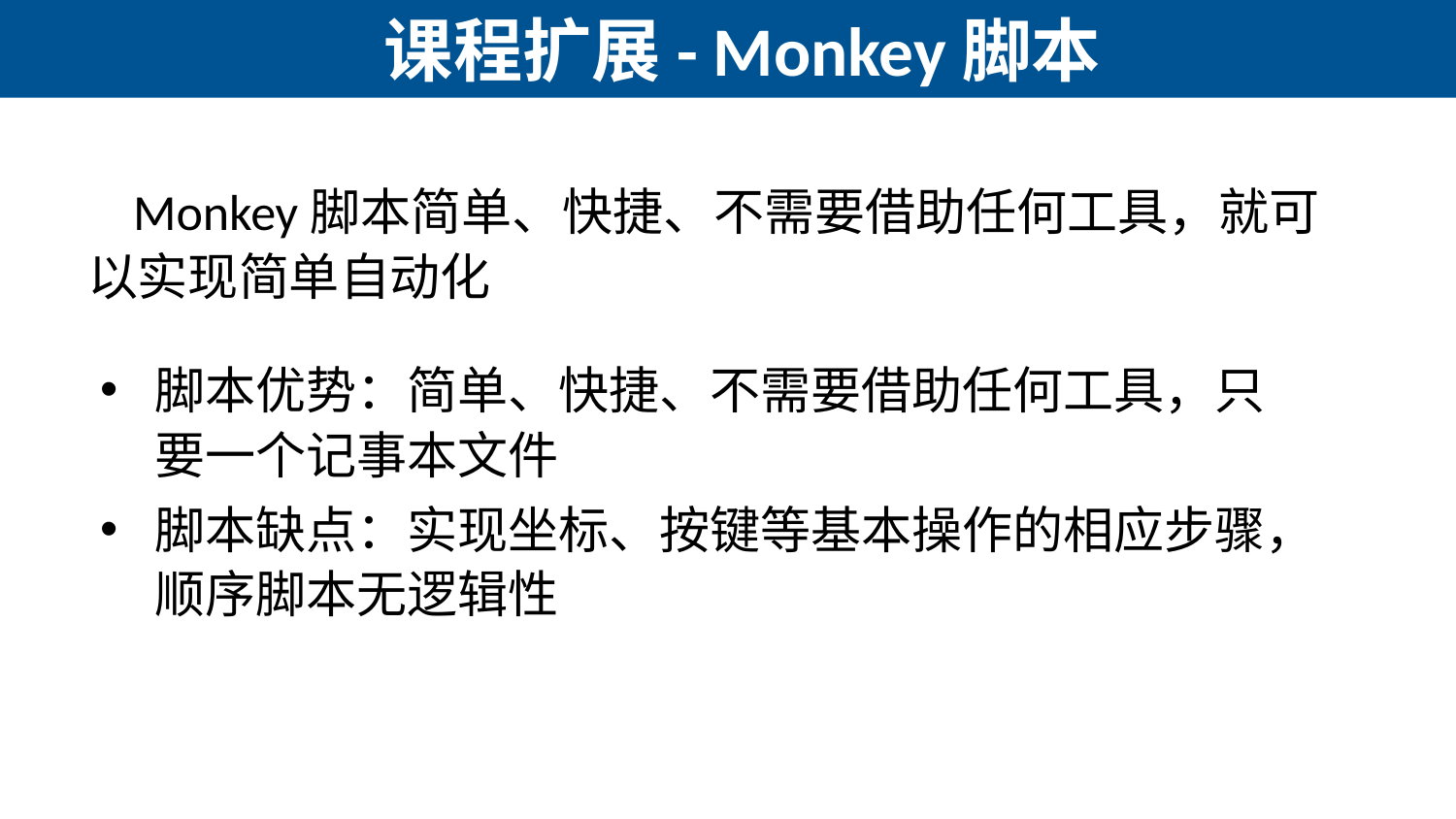

# 课程扩展- Monkey脚本
    Monkey脚本简单、快捷、不需要借助任何工具，就可以实现简单自动化
脚本优势：简单、快捷、不需要借助任何工具，只要一个记事本文件
脚本缺点：实现坐标、按键等基本操作的相应步骤，顺序脚本无逻辑性